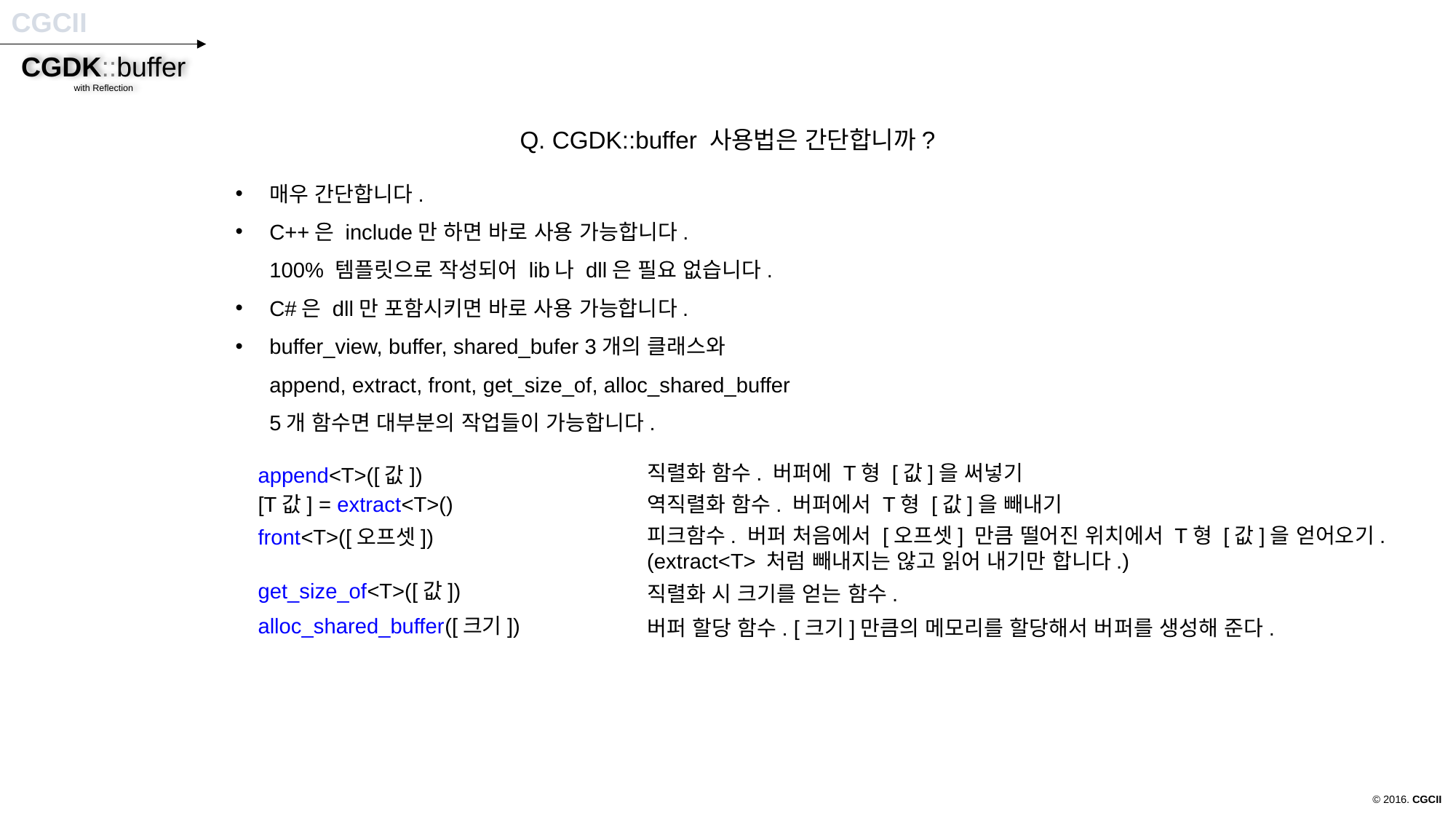

CGCII
CGDK::buffer
with Reflection

Q. CGDK::buffer 사용법은 간단합니까?
매우 간단합니다.
C++은 include만 하면 바로 사용 가능합니다.
100% 템플릿으로 작성되어 lib나 dll은 필요 없습니다.
C#은 dll만 포함시키면 바로 사용 가능합니다.
buffer_view, buffer, shared_bufer 3개의 클래스와
append, extract, front, get_size_of, alloc_shared_buffer
5개 함수면 대부분의 작업들이 가능합니다.
직렬화 함수. 버퍼에 T형 [값]을 써넣기
append<T>([값])
역직렬화 함수. 버퍼에서 T형 [값]을 빼내기
[T값] = extract<T>()
피크함수. 버퍼 처음에서 [오프셋] 만큼 떨어진 위치에서 T형 [값]을 얻어오기.
(extract<T> 처럼 빼내지는 않고 읽어 내기만 합니다.)
front<T>([오프셋])
get_size_of<T>([값])
직렬화 시 크기를 얻는 함수.
alloc_shared_buffer([크기])
버퍼 할당 함수. [크기]만큼의 메모리를 할당해서 버퍼를 생성해 준다.
© 2016. CGCII